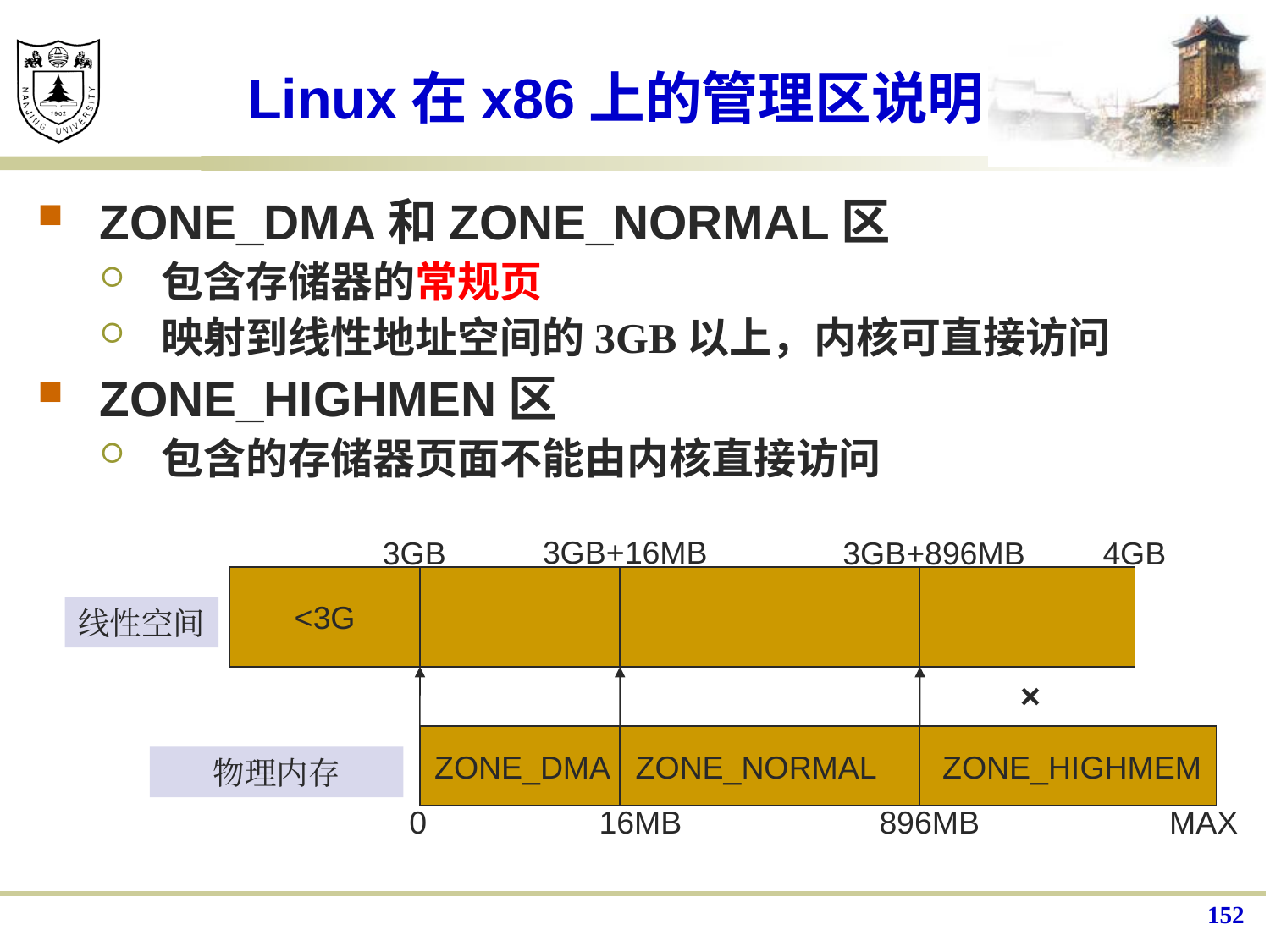

# Linux在x86上的管理区说明
ZONE_DMA和ZONE_NORMAL区
包含存储器的常规页
映射到线性地址空间的3GB以上，内核可直接访问
ZONE_HIGHMEN区
包含的存储器页面不能由内核直接访问
3GB+16MB
3GB
3GB+896MB
4GB
<3G

线性空间

×
ZONE_DMA   ZONE_NORMAL	ZONE_HIGHMEM

物理内存
0
16MB
896MB
MAX
152